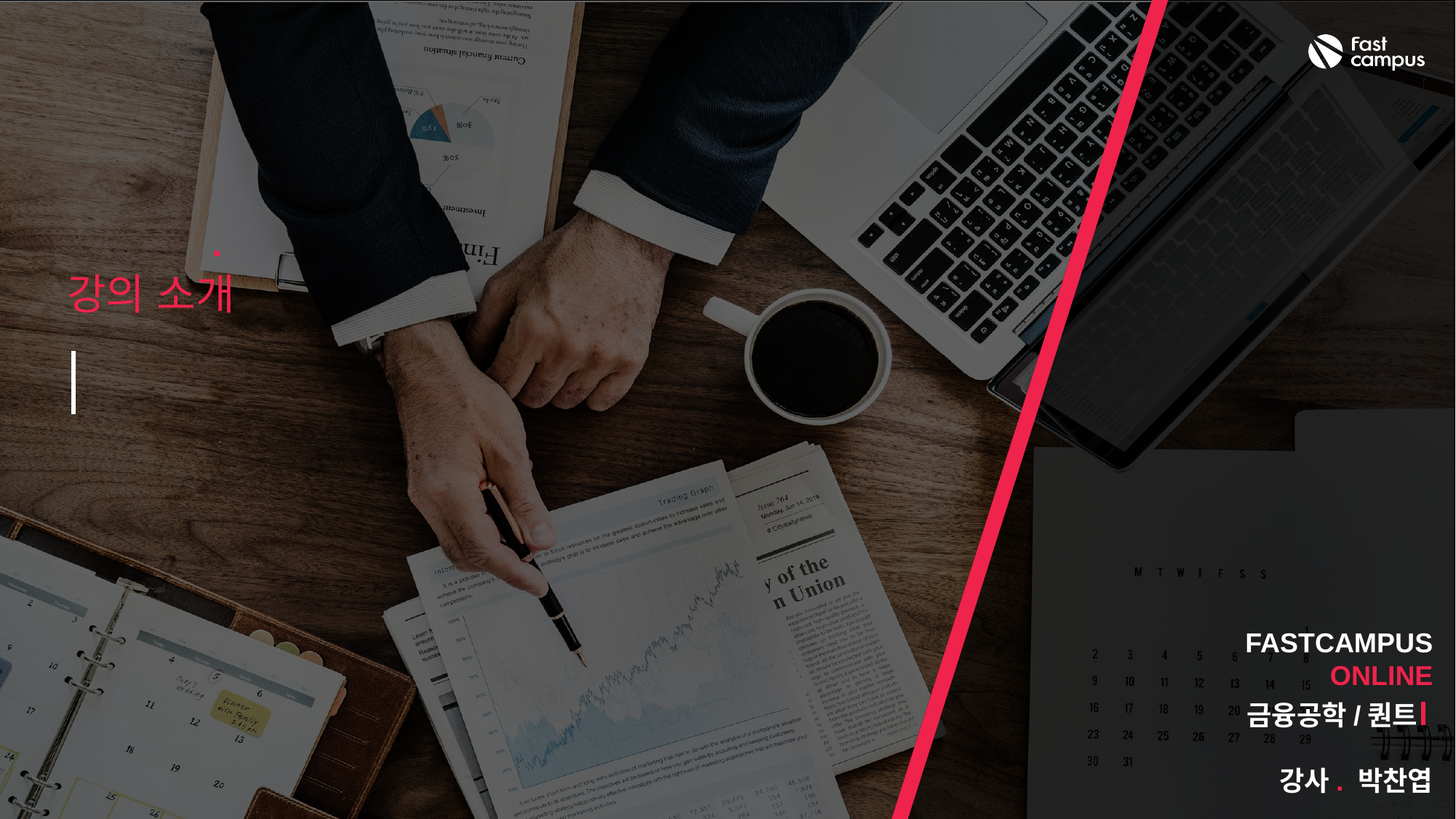

00
# 강의 소개
금융공학/퀀트 올인원 패키지
R을 활용한 금융 데이터 분석 기초